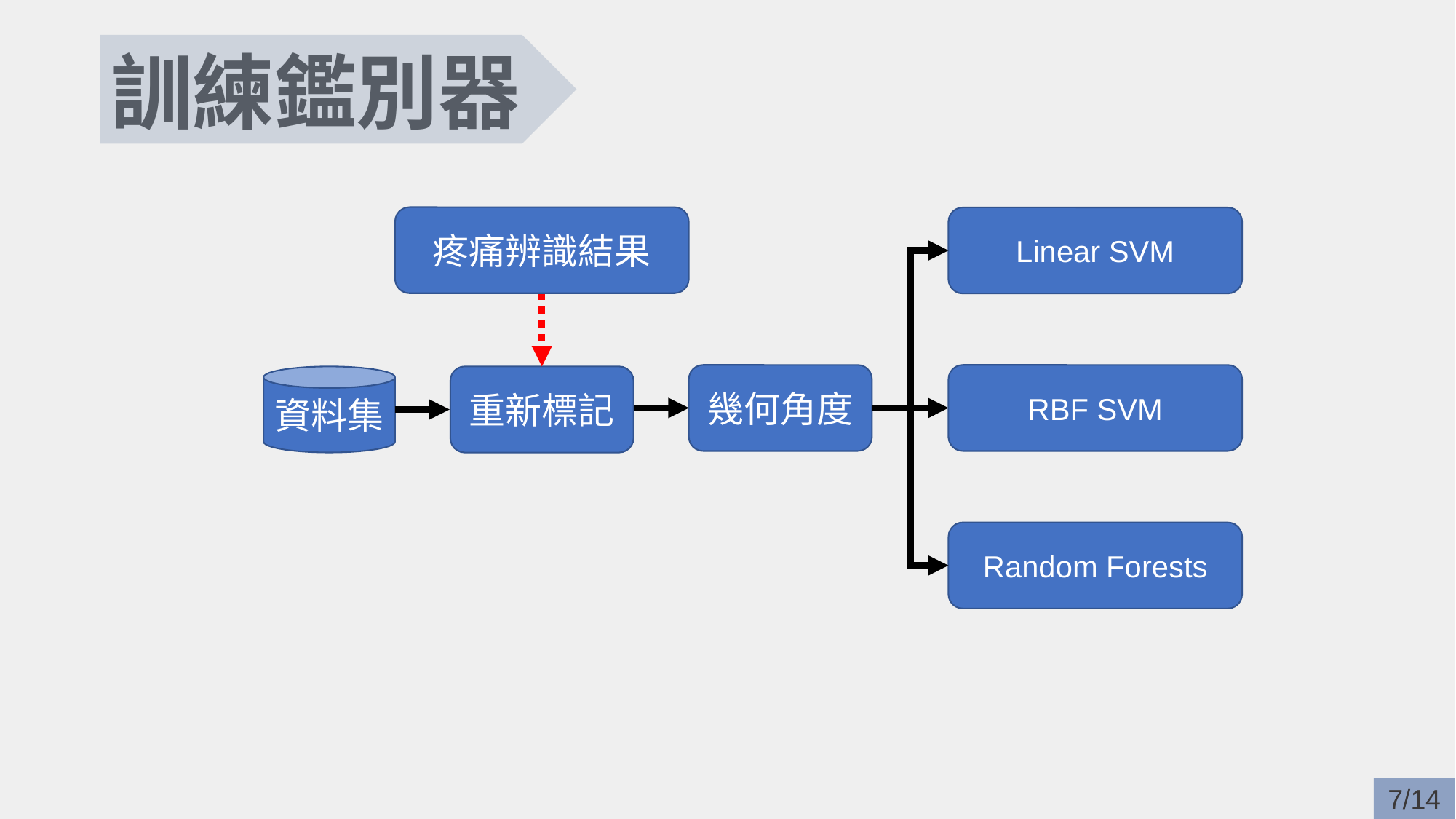

訓練鑑別器

疼痛辨識結果
Linear SVM
幾何角度
RBF SVM
資料集
重新標記
Random Forests
7/14